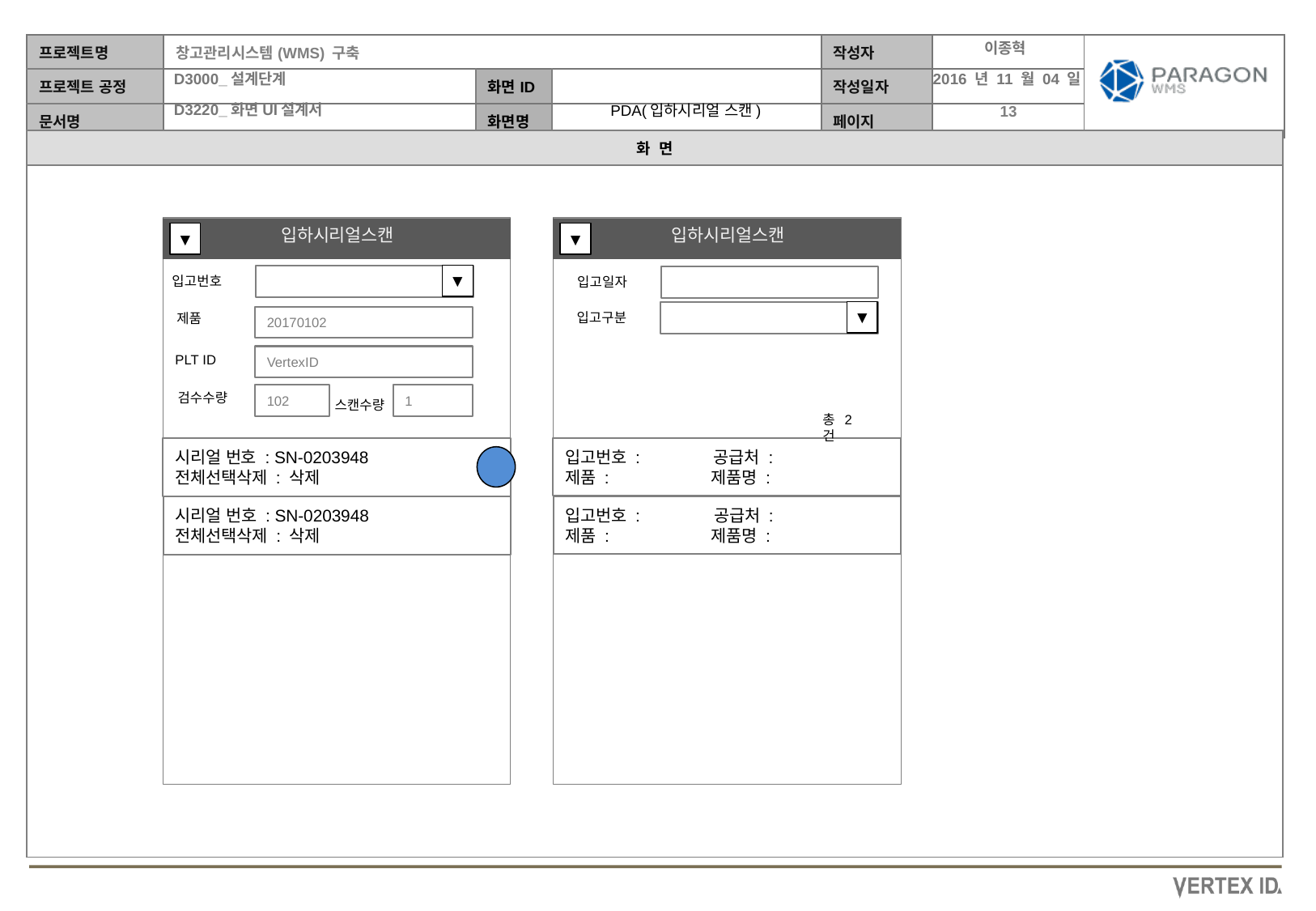

이종혁
2016 년 11 월 04 일
PDA(입하시리얼 스캔)

입하시리얼스캔

입하시리얼스캔
▼
▼
▼

입고번호
입고일자
▼

입고구분
제품
20170102
PLT ID
VertexID
검수수량
102
1
스캔수량
총2건
입고번호 :               공급처 :
제품 :                     제품명 :
시리얼 번호 : SN-0203948
전체선택삭제 : 삭제

입고번호 :               공급처 :
제품 :                     제품명 :
시리얼 번호 : SN-0203948
전체선택삭제 : 삭제